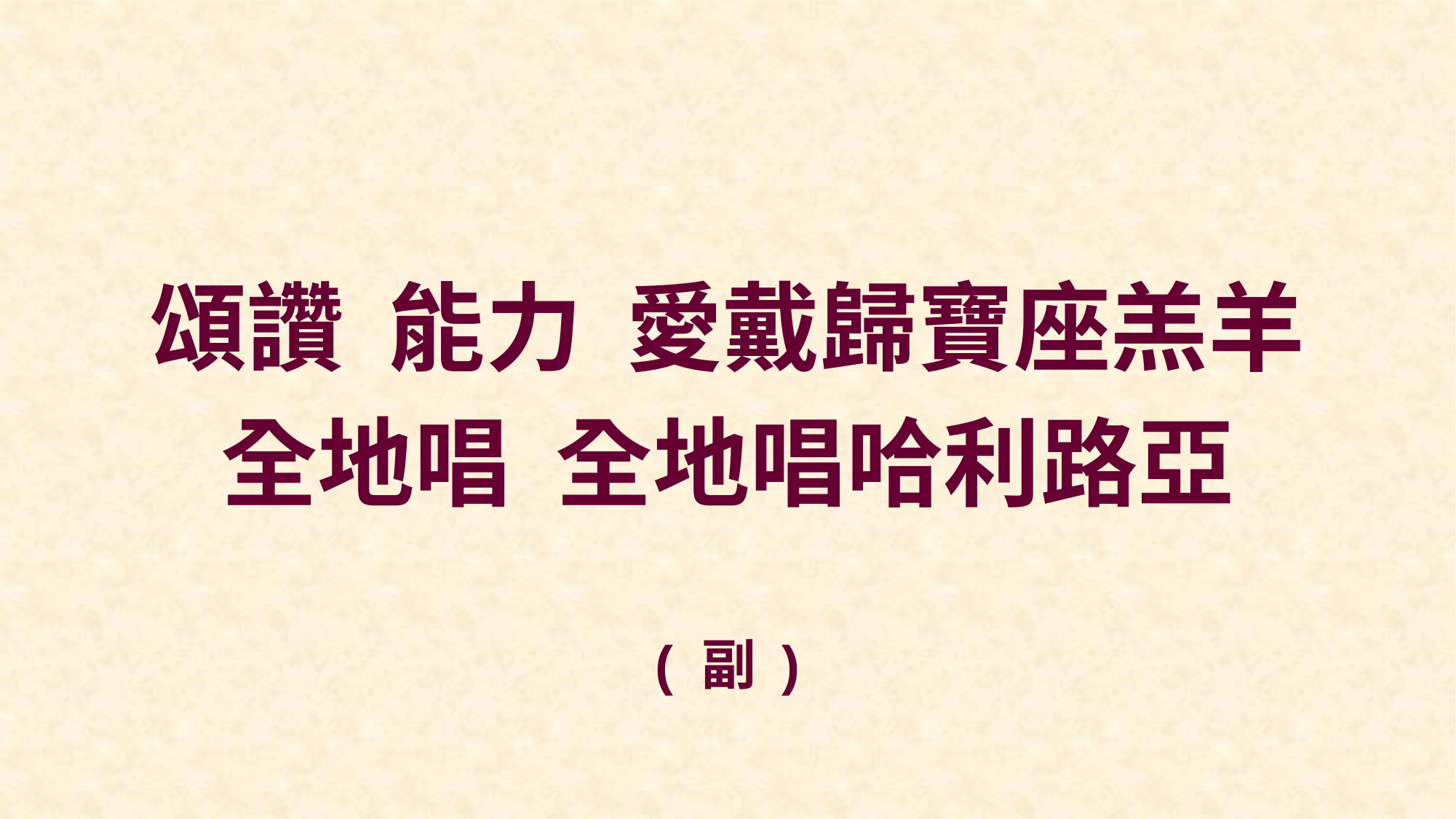

頌讚  能力  愛戴歸寶座羔羊
全地唱  全地唱哈利路亞
( 副 )